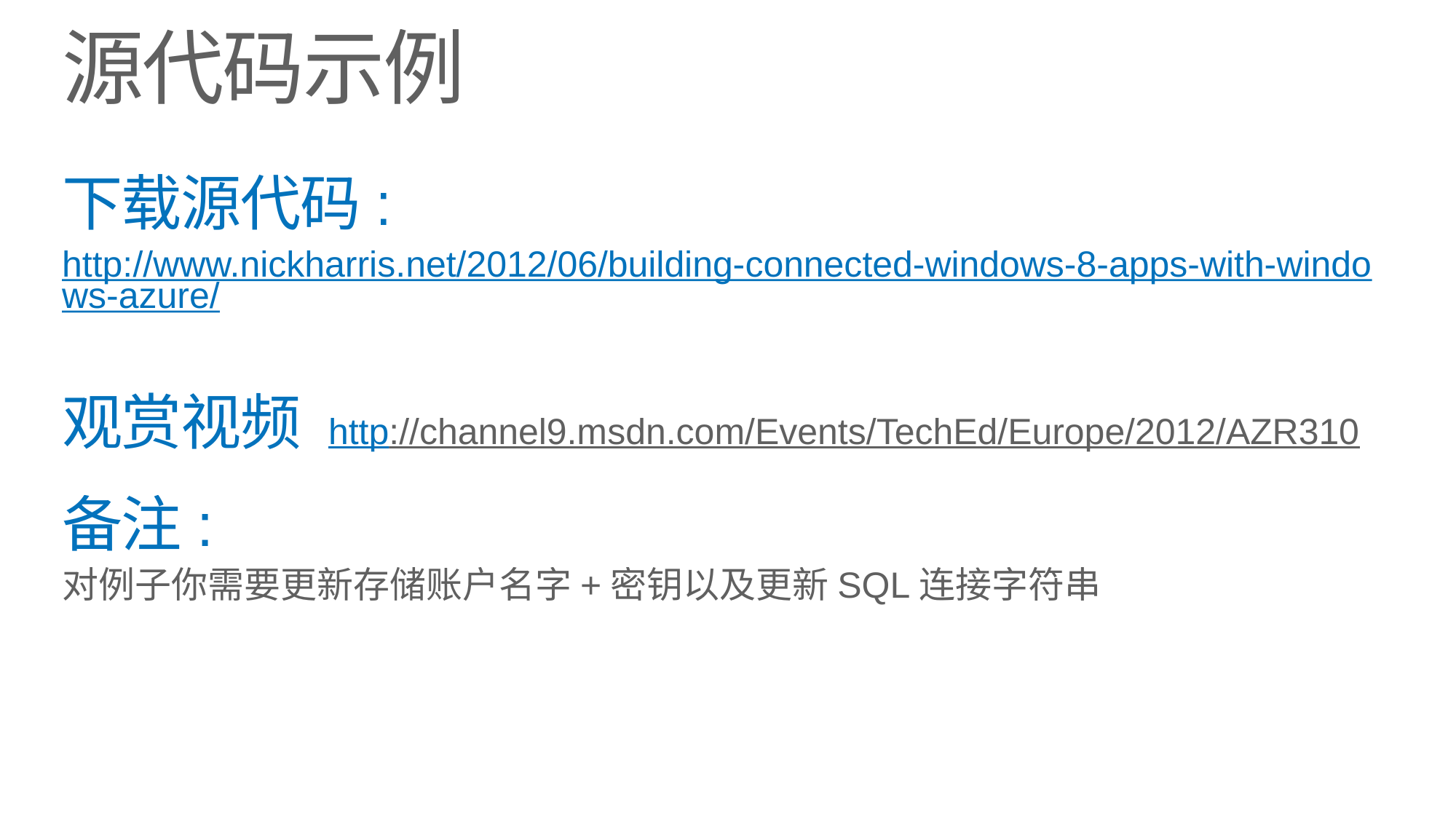

# 源代码示例
下载源代码:
http://www.nickharris.net/2012/06/building-connected-windows-8-apps-with-windows-azure/
观赏视频 http://channel9.msdn.com/Events/TechEd/Europe/2012/AZR310
备注:
对例子你需要更新存储账户名字+密钥以及更新SQL连接字符串